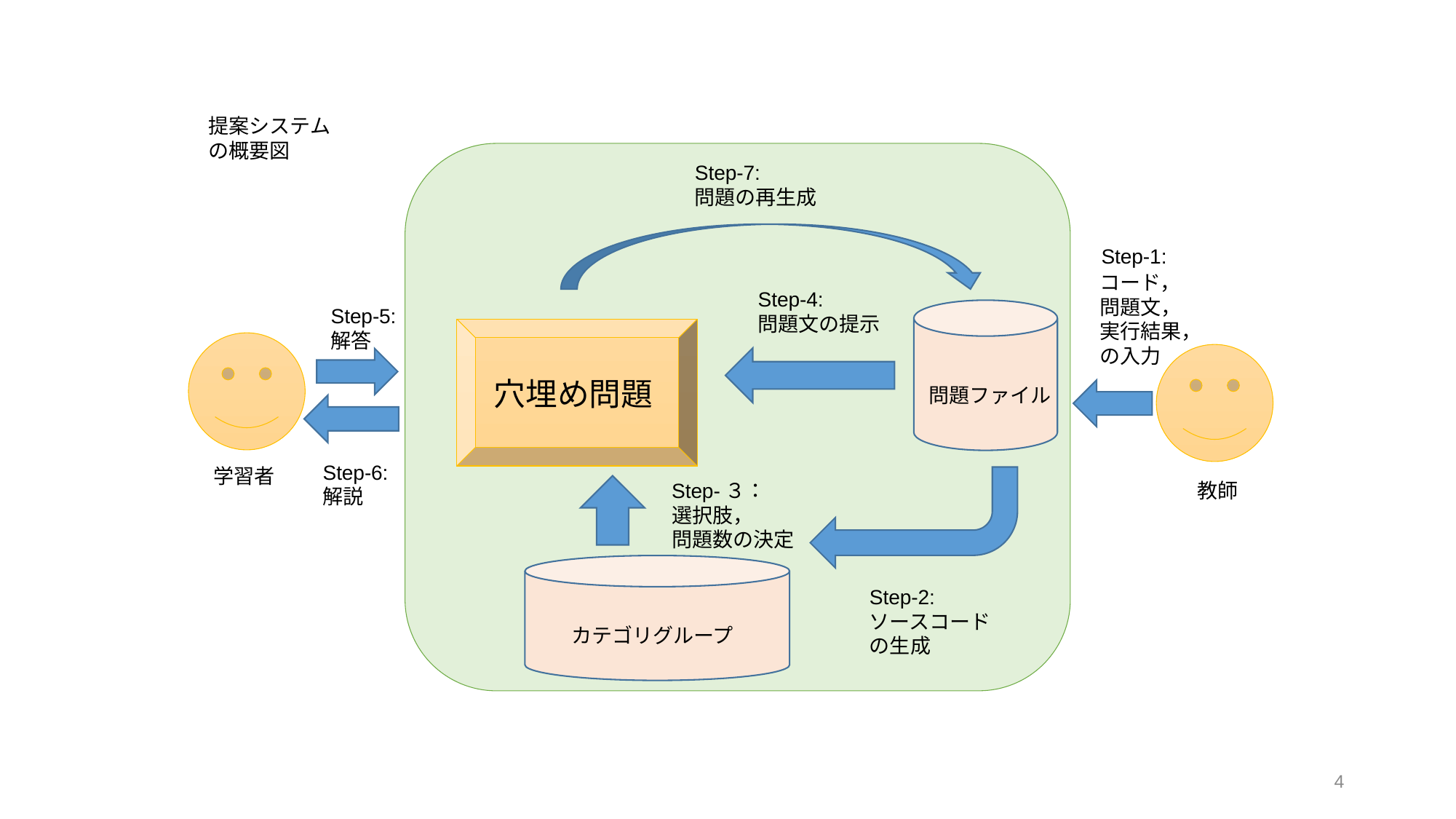

提案システム
の概要図

Step-7:
問題の再生成

Step-1:
コード，
問題文，
実行結果，
の入力
Step-4:
問題文の提示
Step-5:
解答

穴埋め問題

問題ファイル

Step-6:
解説
学習者

教師
Step-３：
選択肢，
問題数の決定

Step-2:
ソースコード
の生成
カテゴリグループ
4